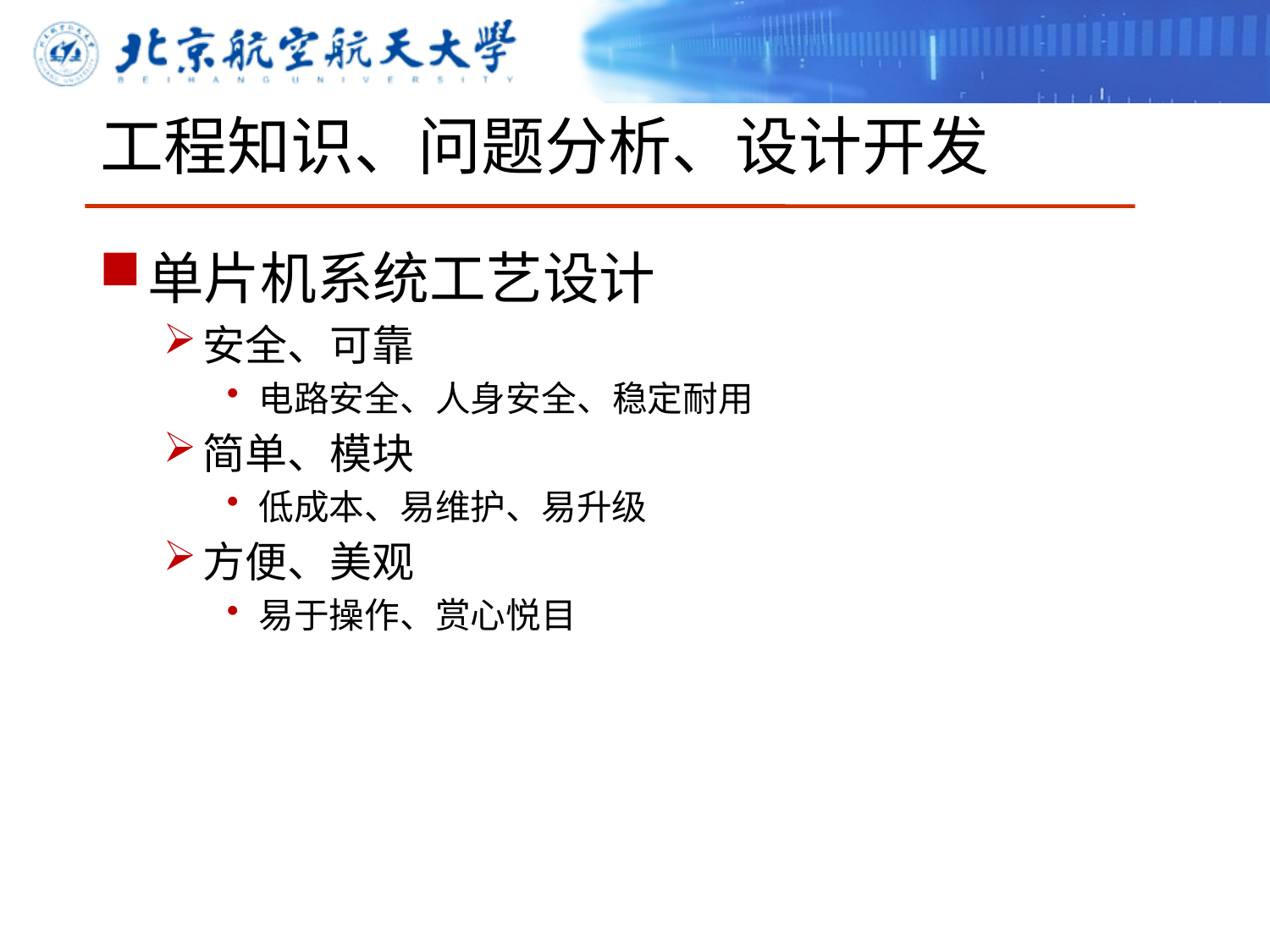

# 工程知识、问题分析、设计开发
单片机系统工艺设计
安全、可靠
电路安全、人身安全、稳定耐用
简单、模块
低成本、易维护、易升级
方便、美观
易于操作、赏心悦目